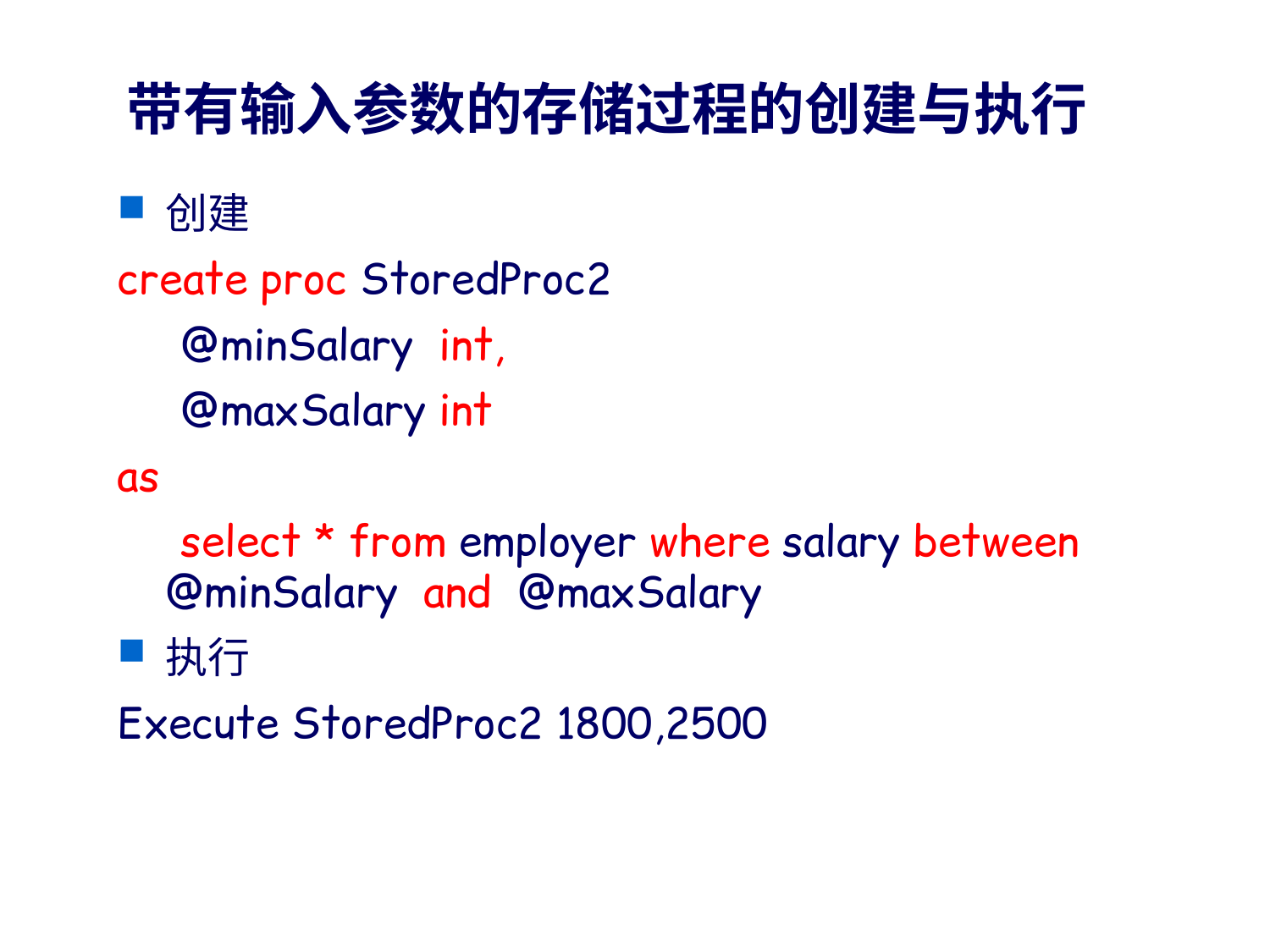

# 带有输入参数的存储过程的创建与执行
创建
create proc StoredProc2
     @minSalary  int,
     @maxSalary int
as
     select * from employer where salary between @minSalary  and  @maxSalary
执行
Execute StoredProc2 1800,2500